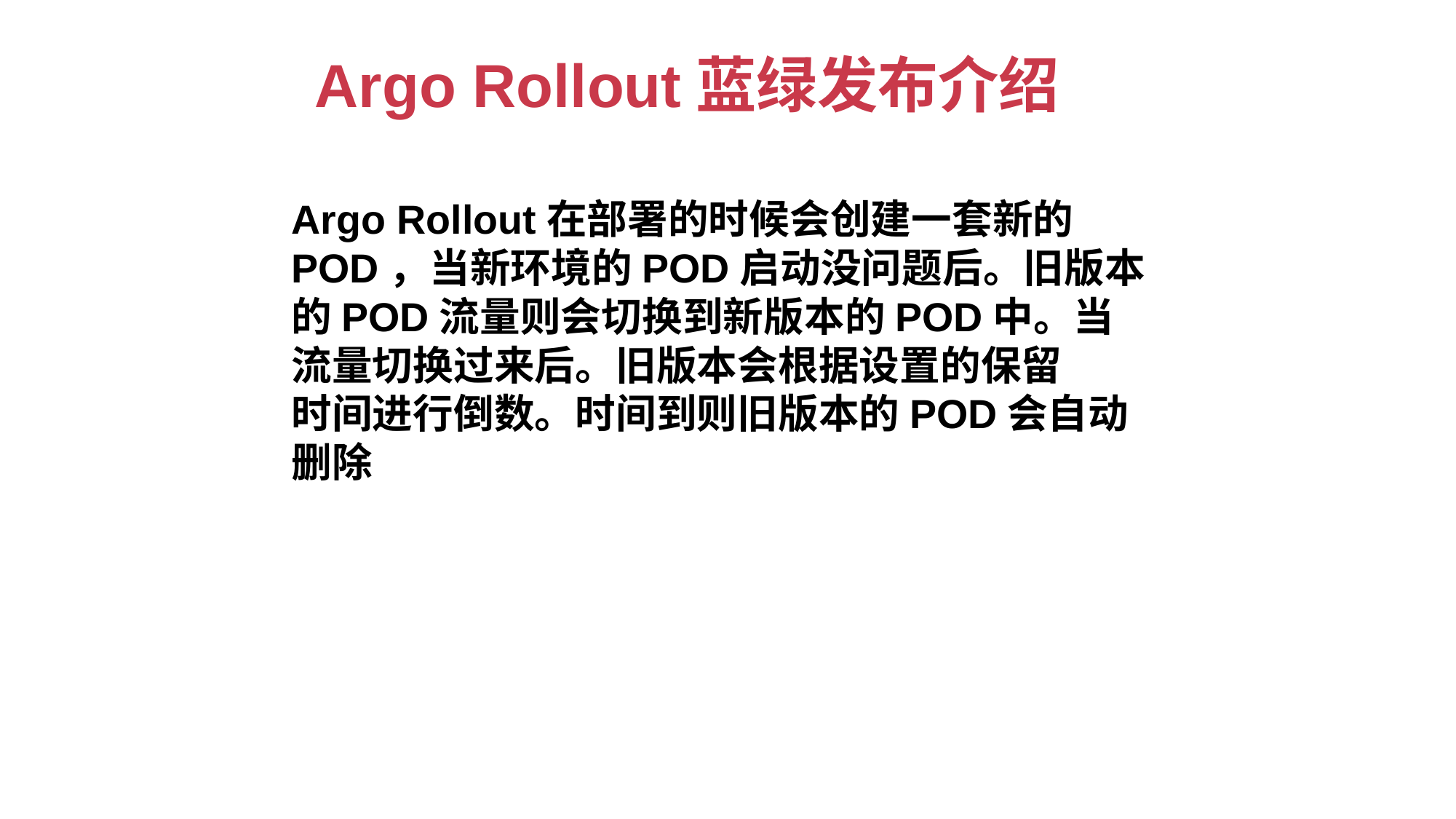

Argo Rollout蓝绿发布介绍
Argo Rollout在部署的时候会创建一套新的POD，当新环境的POD启动没问题后。旧版本的POD流量则会切换到新版本的POD中。当流量切换过来后。旧版本会根据设置的保留
时间进行倒数。时间到则旧版本的POD会自动
删除